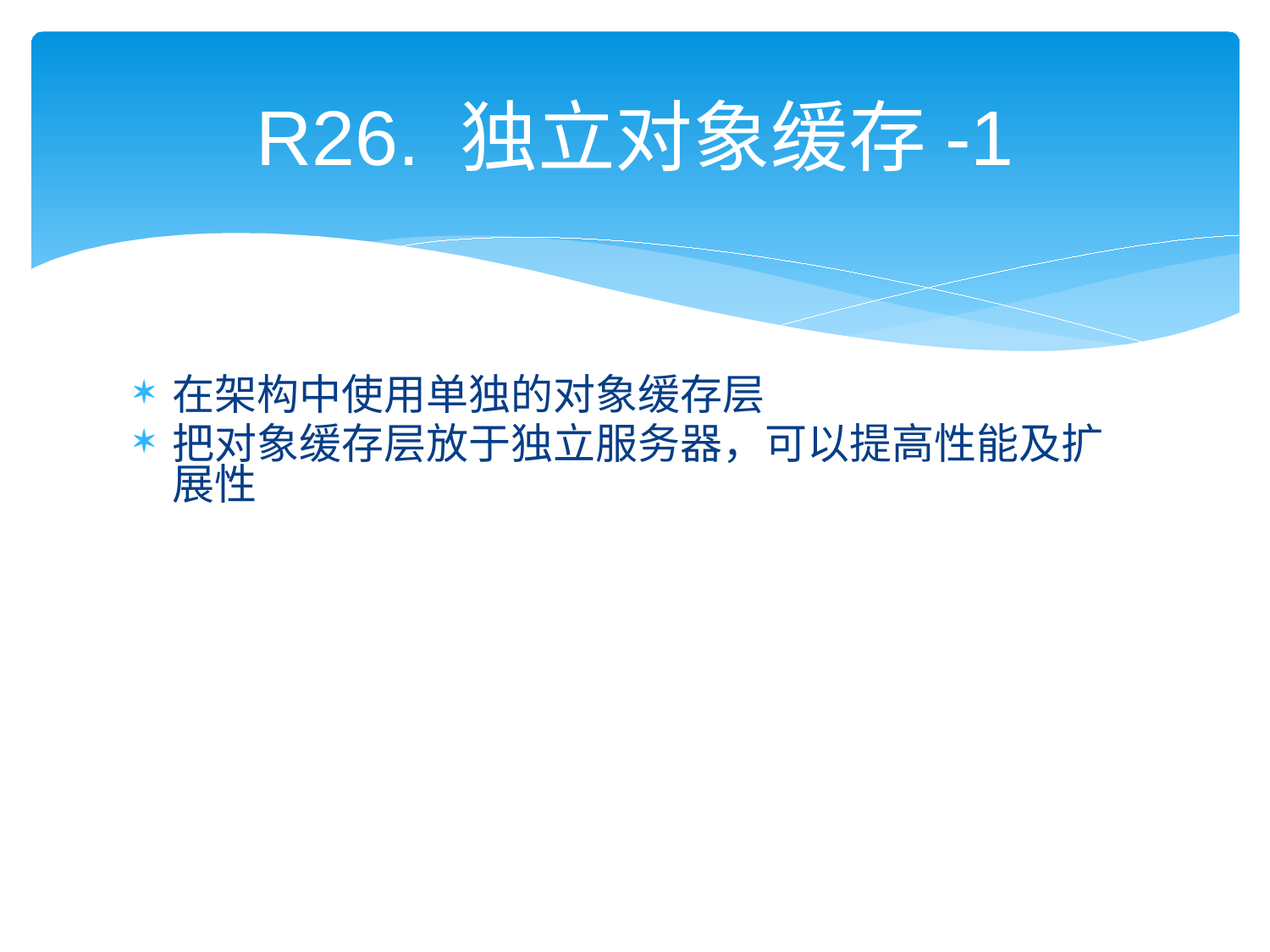

# R26. 独立对象缓存-1
在架构中使用单独的对象缓存层
把对象缓存层放于独立服务器，可以提高性能及扩展性